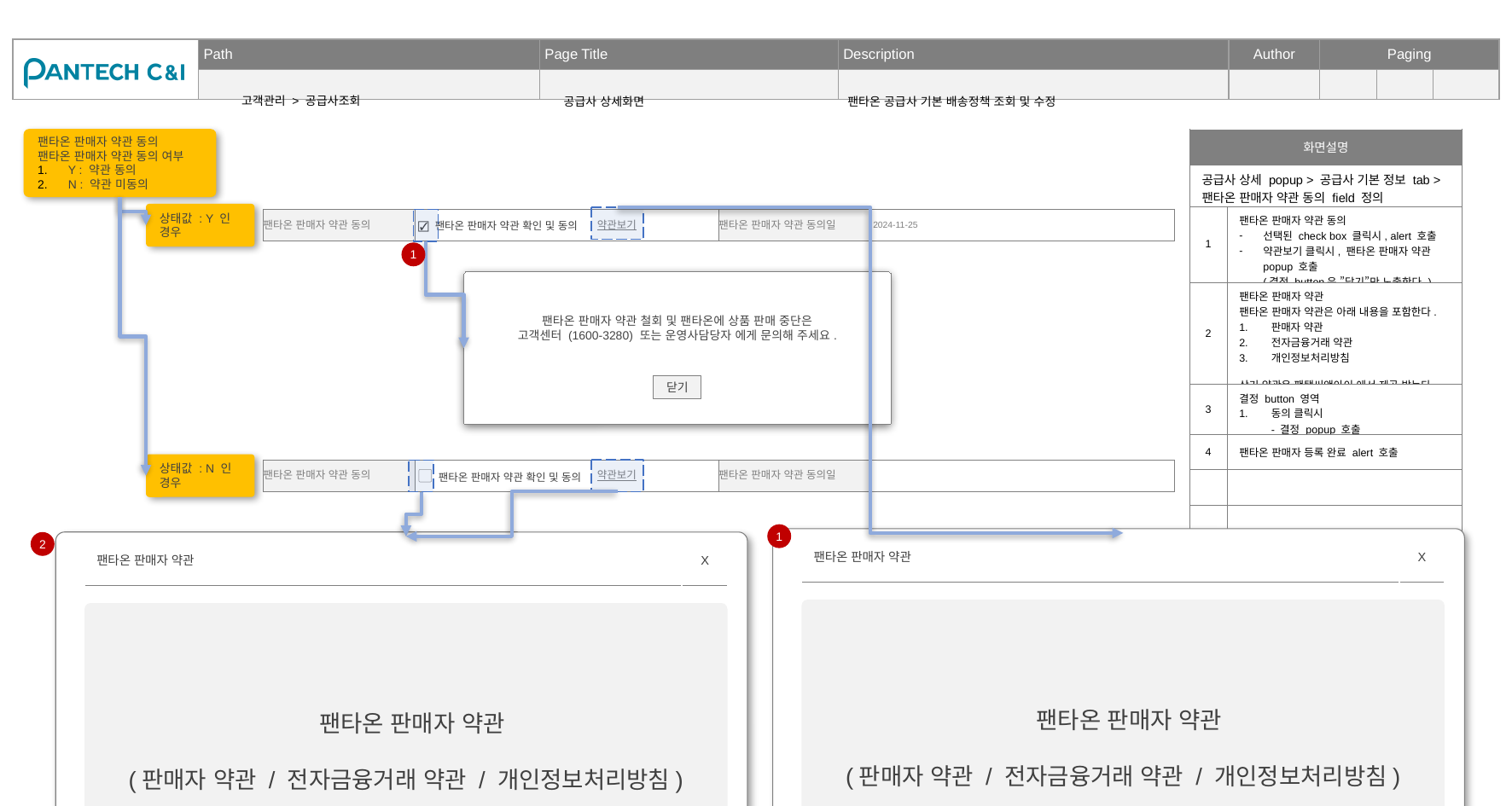

고객관리 > 공급사조회
공급사 상세화면
팬타온 공급사 기본 배송정책 조회 및 수정
팬타온 판매자 약관 동의
팬타온 판매자 약관 동의 여부
Y : 약관 동의
N : 약관 미동의
| 화면설명 |  |
| --- | --- |
| 공급사 상세 popup > 공급사 기본 정보 tab > 팬타온 판매자 약관 동의 field 정의 |  |
| 1 | 팬타온 판매자 약관 동의 선택된 check box 클릭시, alert 호출 약관보기 클릭시, 팬타온 판매자 약관 popup 호출 (결정 button은 ”닫기”만 노출한다.) |
| 2 | 팬타온 판매자 약관 팬타온 판매자 약관은 아래 내용을 포함한다. 판매자 약관 전자금융거래 약관 개인정보처리방침 상기 약관은 팬택씨앤아이 에서 제공 받는다. |
| 3 | 결정 button 영역 동의 클릭시 - 결정 popup 호출 |
| 4 | 팬타온 판매자 등록 완료 alert 호출 |
|  |  |
|  |  |
|  |  |
|  |  |
|  |  |
|  |  |
|  |  |
상태값 : Y 인 경우

| 팬타온 판매자 약관 동의 | ☑️ 팬타온 판매자 약관 확인 및 동의 | 약관보기 | 팬타온 판매자 약관 동의일 | 2024-11-25 |  |
| --- | --- | --- | --- | --- | --- |

1

팬타온 판매자 약관 철회 및 팬타온에 상품 판매 중단은
고객센터 (1600-3280) 또는 운영사담당자 에게 문의해 주세요.
닫기
상태값 : N 인 경우
| 팬타온 판매자 약관 동의 | ▢ 팬타온 판매자 약관 확인 및 동의 | 약관보기 | 팬타온 판매자 약관 동의일 |  |  |
| --- | --- | --- | --- | --- | --- |

1

2

| 팬타온 판매자 약관 | X |
| --- | --- |
| 팬타온 판매자 약관 | X |
| --- | --- |
 팬타온 판매자 약관

(판매자 약관 / 전자금융거래 약관 / 개인정보처리방침)

 팬타온 판매자 약관

(판매자 약관 / 전자금융거래 약관 / 개인정보처리방침)

3
닫기
동의
취소

| 팬타온 판매자 약관 동의 | X |
| --- | --- |
팬타온 판매자로 등록되었습니다.
약관을 모두 확인하였으며, 약관 내용에 동의하십니까?
예
아니오
닫기